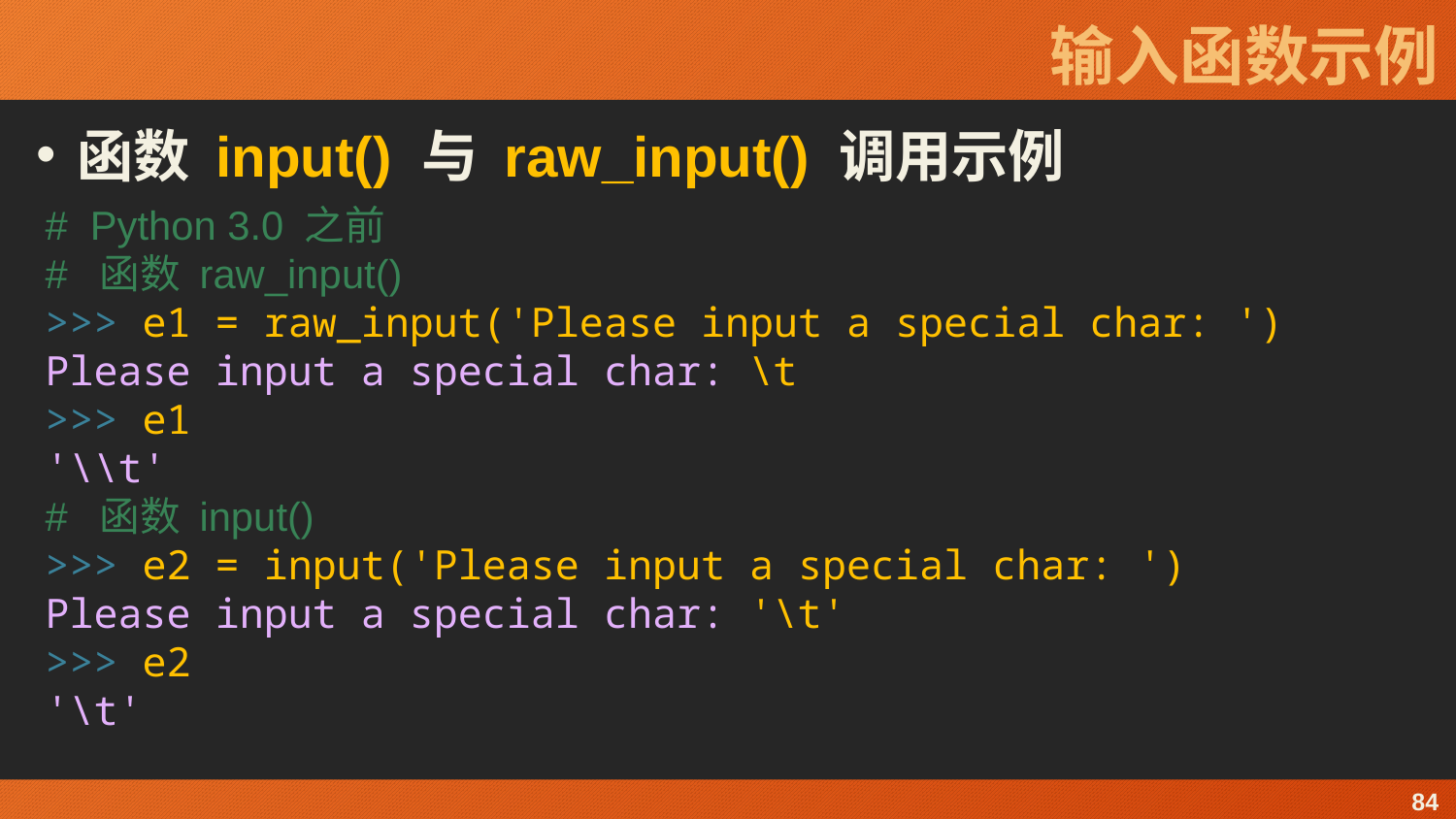

# 输入函数示例
函数 input() 与 raw_input() 调用示例
#  Python 3.0 之前
#  函数 raw_input()
>>> e1 = raw_input('Please input a special char: ')
Please input a special char: \t
>>> e1
'\\t'
#  函数 input()
>>> e2 = input('Please input a special char: ')
Please input a special char: '\t'
>>> e2
'\t'
84